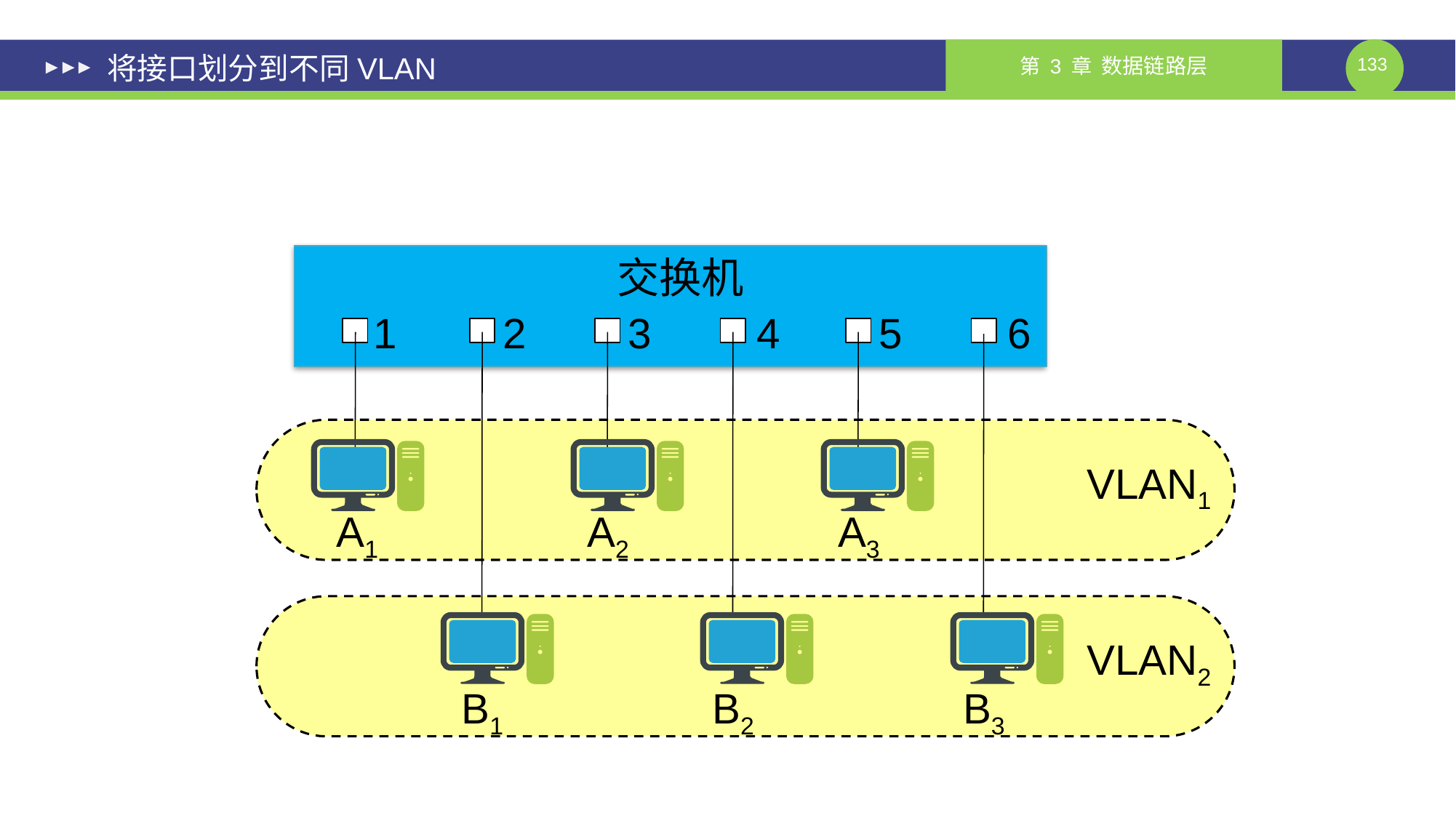

# 将接口划分到不同VLAN

交换机
1
2
3
4
5
6

VLAN1
A1
A2
A3

VLAN2
B1
B2
B3

课件制作人：谢钧 谢希仁